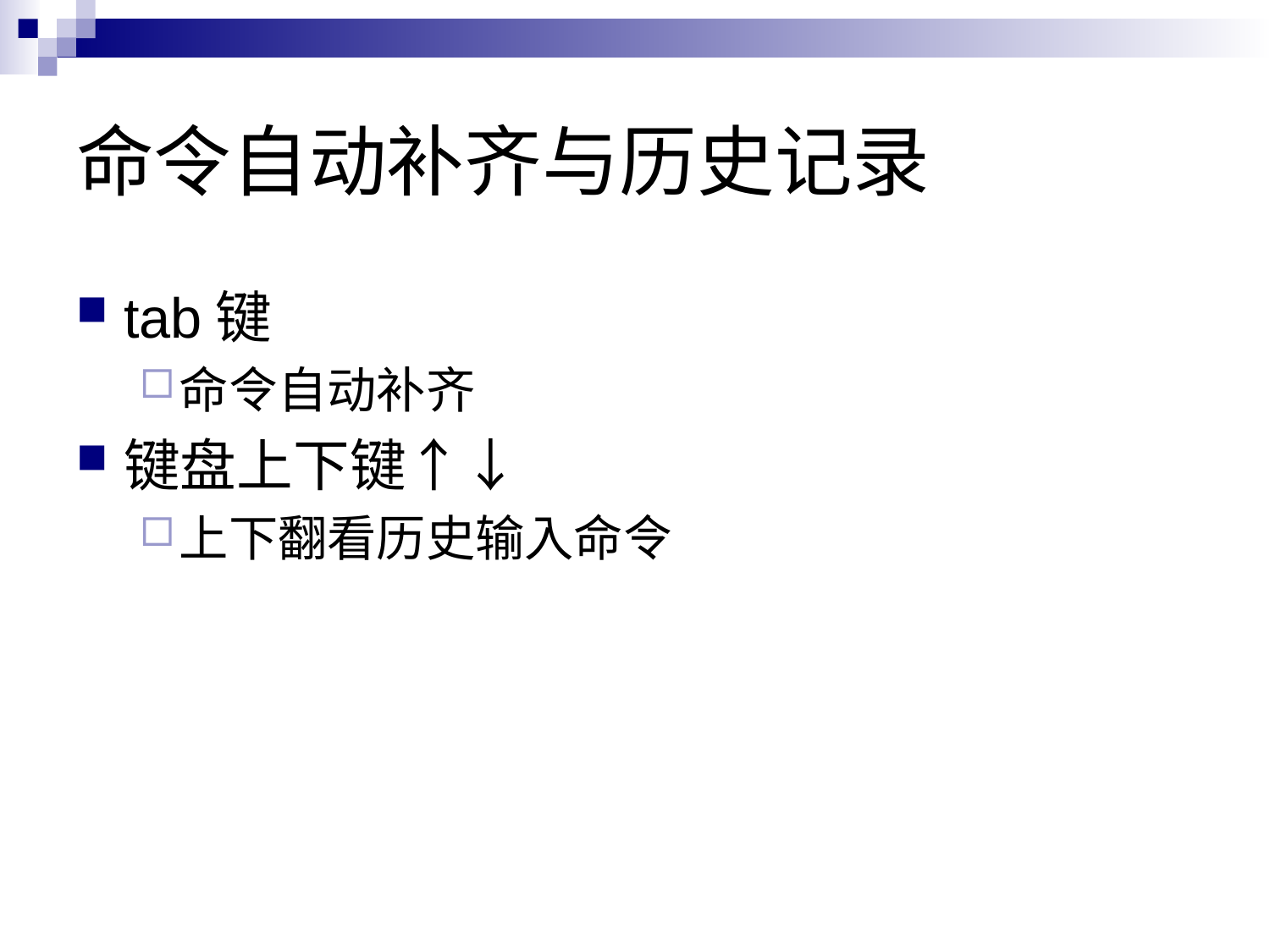

# 命令自动补齐与历史记录
tab键
命令自动补齐
键盘上下键↑↓
上下翻看历史输入命令